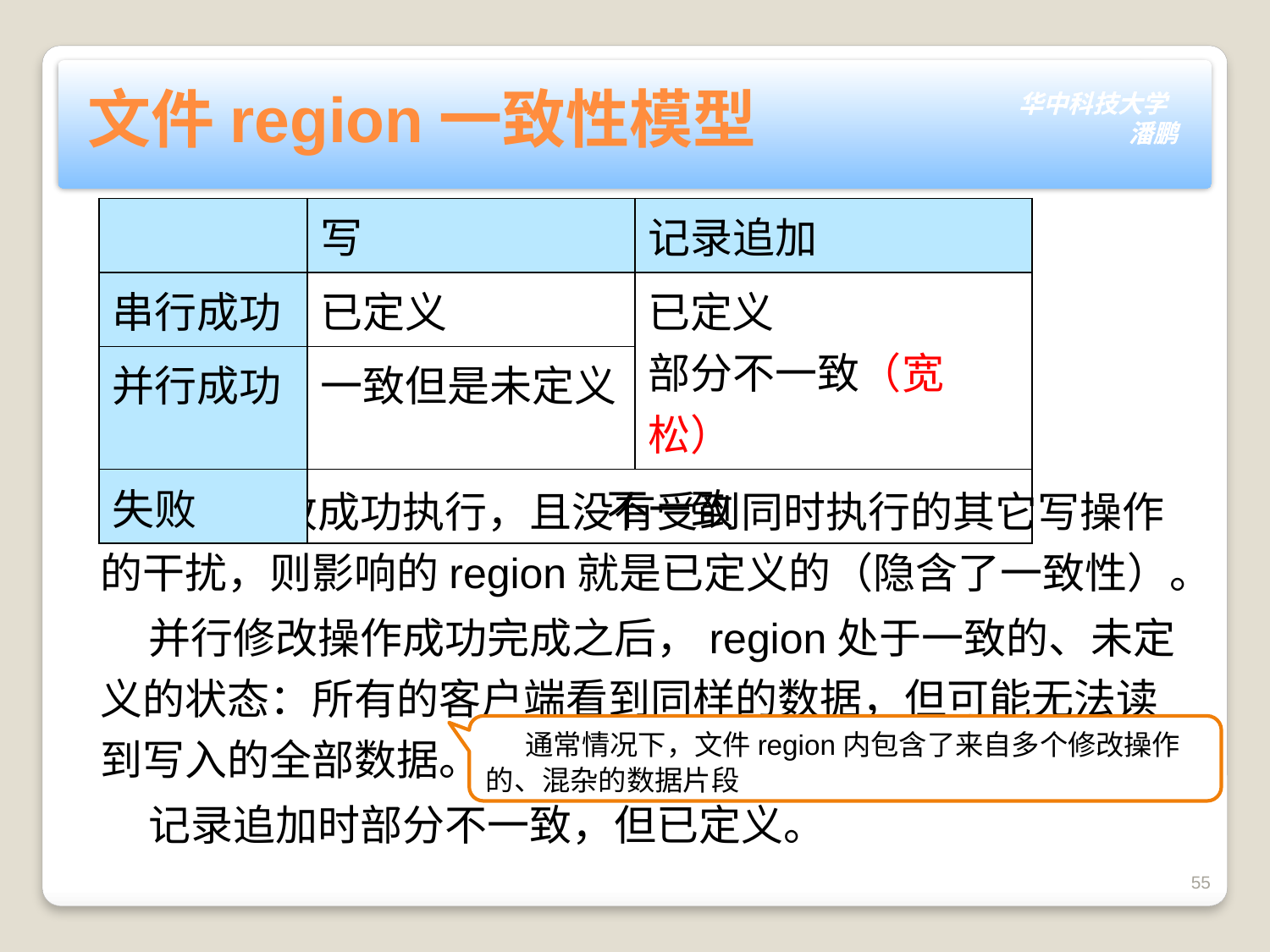

# 文件region一致性模型
|  | 写 | 记录追加 |
| --- | --- | --- |
| 串行成功 | 已定义 | 已定义 部分不一致（宽松） |
| 并行成功 | 一致但是未定义 |  |
| 失败 | 不一致 |  |
    数据修改成功执行，且没有受到同时执行的其它写操作的干扰，则影响的region就是已定义的（隐含了一致性）。
    并行修改操作成功完成之后，region处于一致的、未定义的状态：所有的客户端看到同样的数据，但可能无法读到写入的全部数据。
    记录追加时部分不一致，但已定义。
    通常情况下，文件region内包含了来自多个修改操作的、混杂的数据片段
55